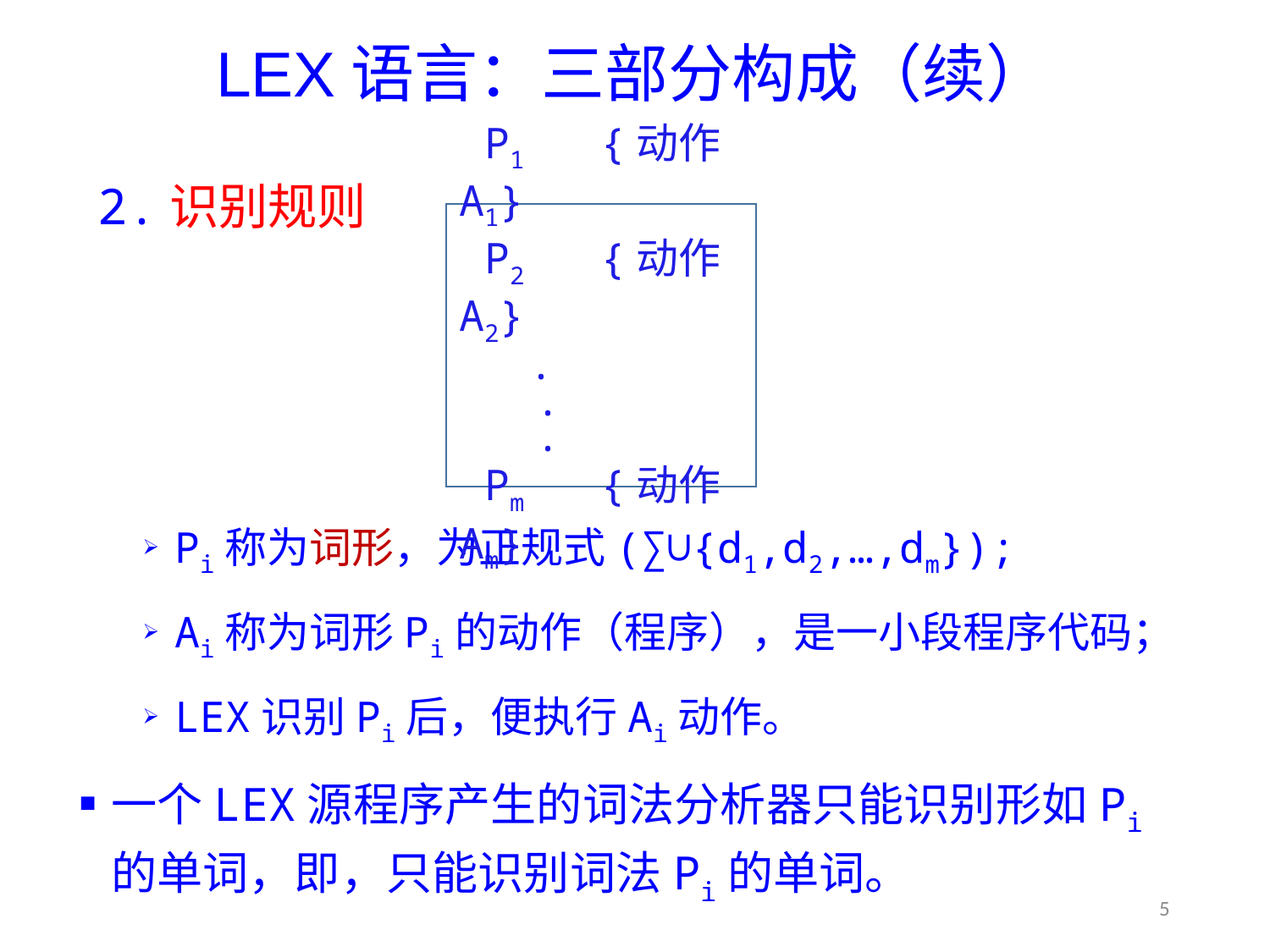

# LEX语言：三部分构成（续）
2.识别规则

Pi称为词形，为正规式(∑∪{d1,d2,…,dm});
Ai称为词形Pi的动作（程序），是一小段程序代码；
LEX识别Pi后，便执行Ai动作。
一个LEX源程序产生的词法分析器只能识别形如Pi的单词，即，只能识别词法Pi的单词。
 P1   {动作A1}
 P2   {动作A2}
    .
   .
   .
 Pm   {动作Am}
5